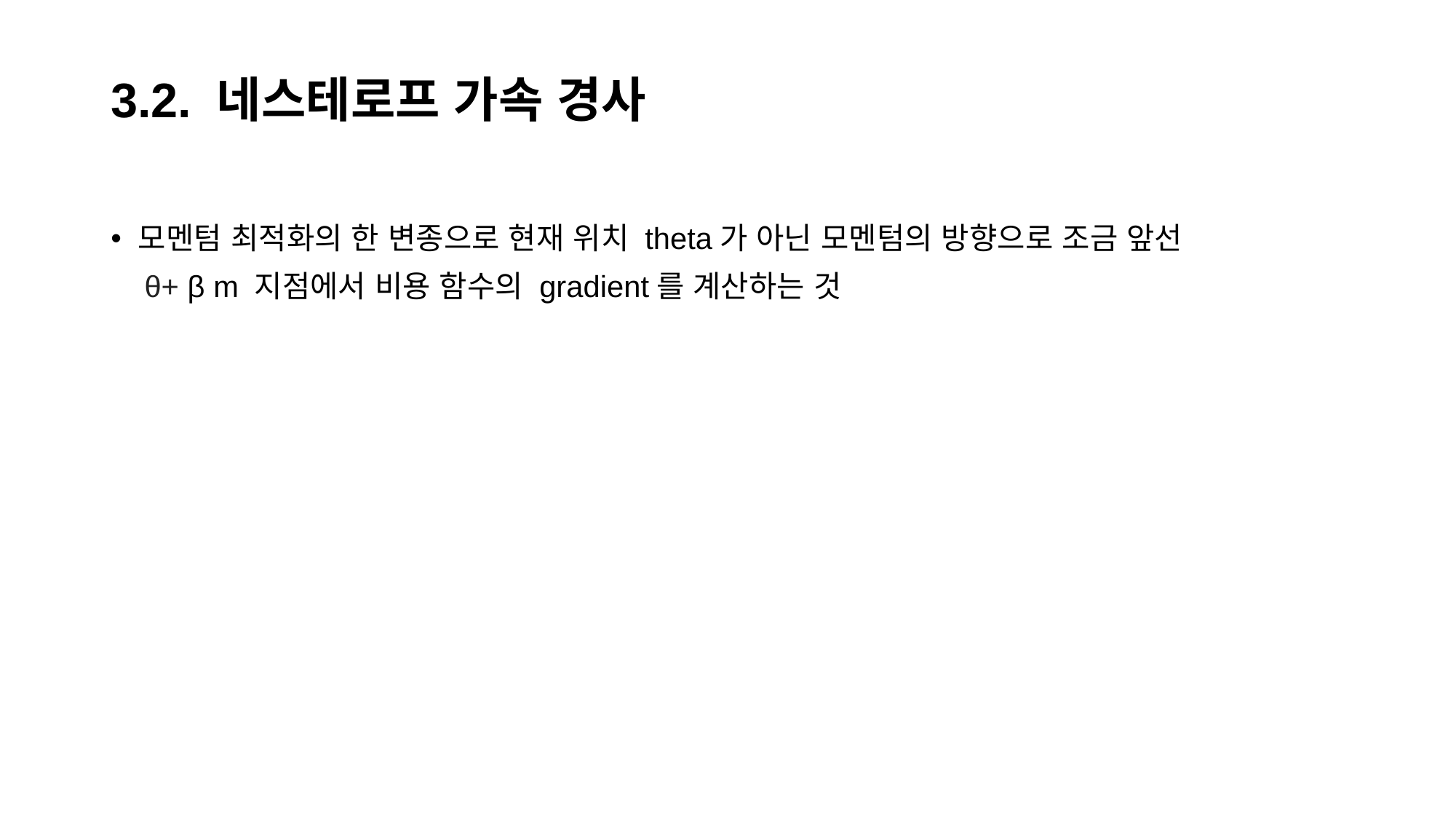

3.2. 네스테로프 가속 경사
모멘텀 최적화의 한 변종으로 현재 위치 theta가 아닌 모멘텀의 방향으로 조금 앞선
    θ+ β m 지점에서 비용 함수의 gradient를 계산하는 것